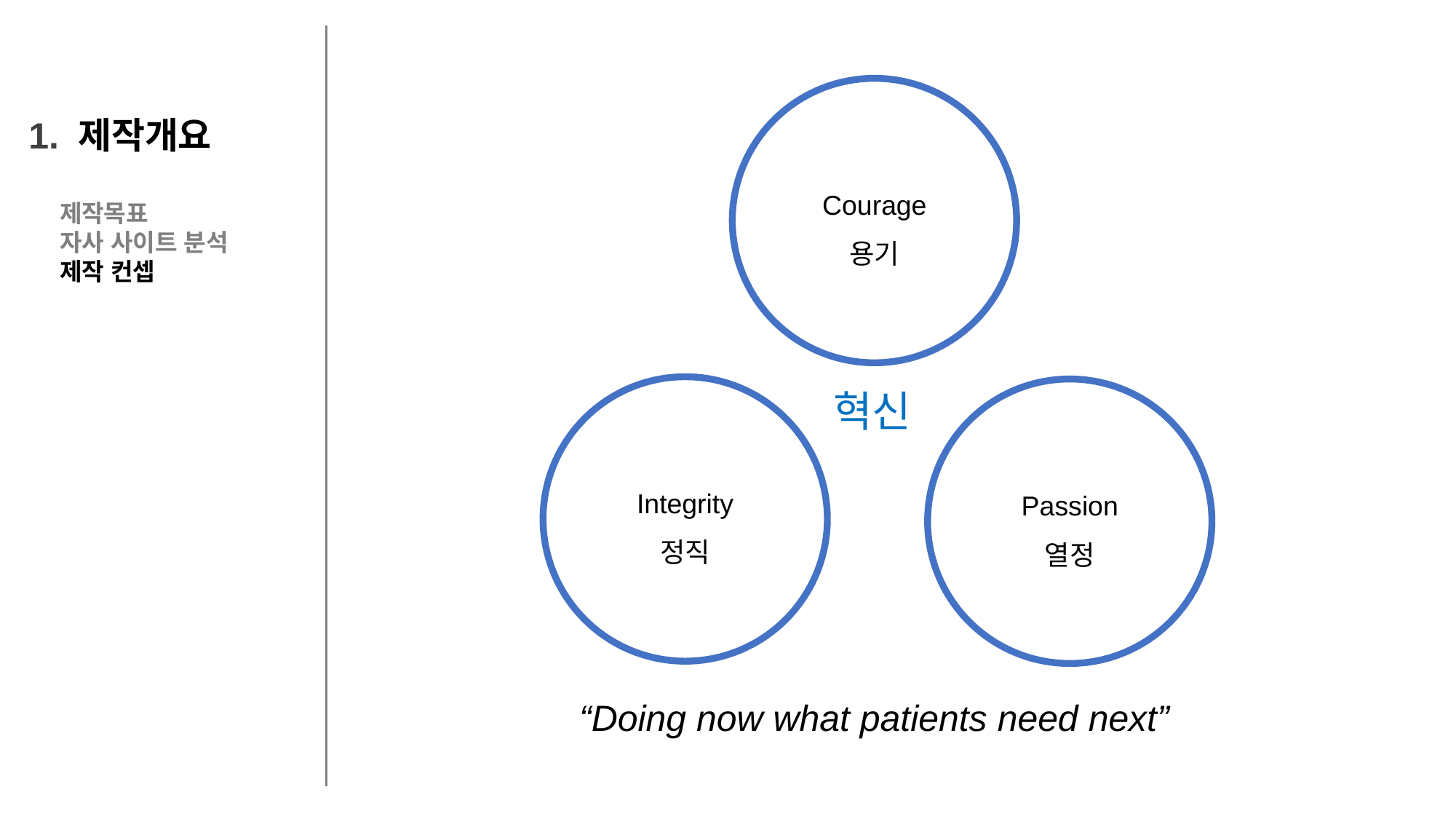

Courage
용기
# 1. 제작개요
제작목표
자사 사이트 분석
제작 컨셉
Integrity
정직
혁신
Passion
열정
“Doing now what patients need next”